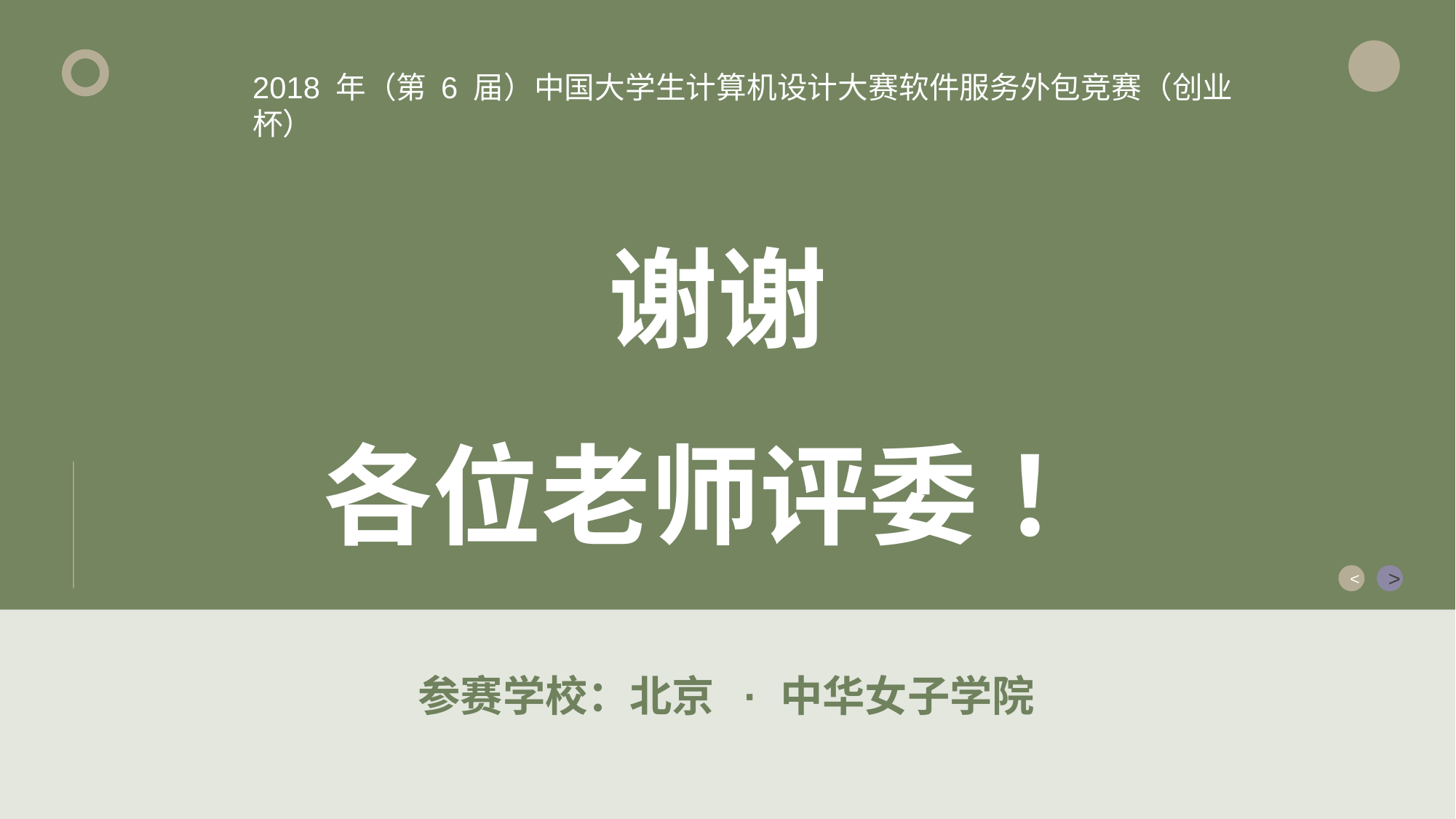

2018 年（第 6 届）中国大学生计算机设计大赛软件服务外包竞赛（创业杯）

# 谢谢 各位老师评委 ！
参赛学校：北京  · 中华女子学院